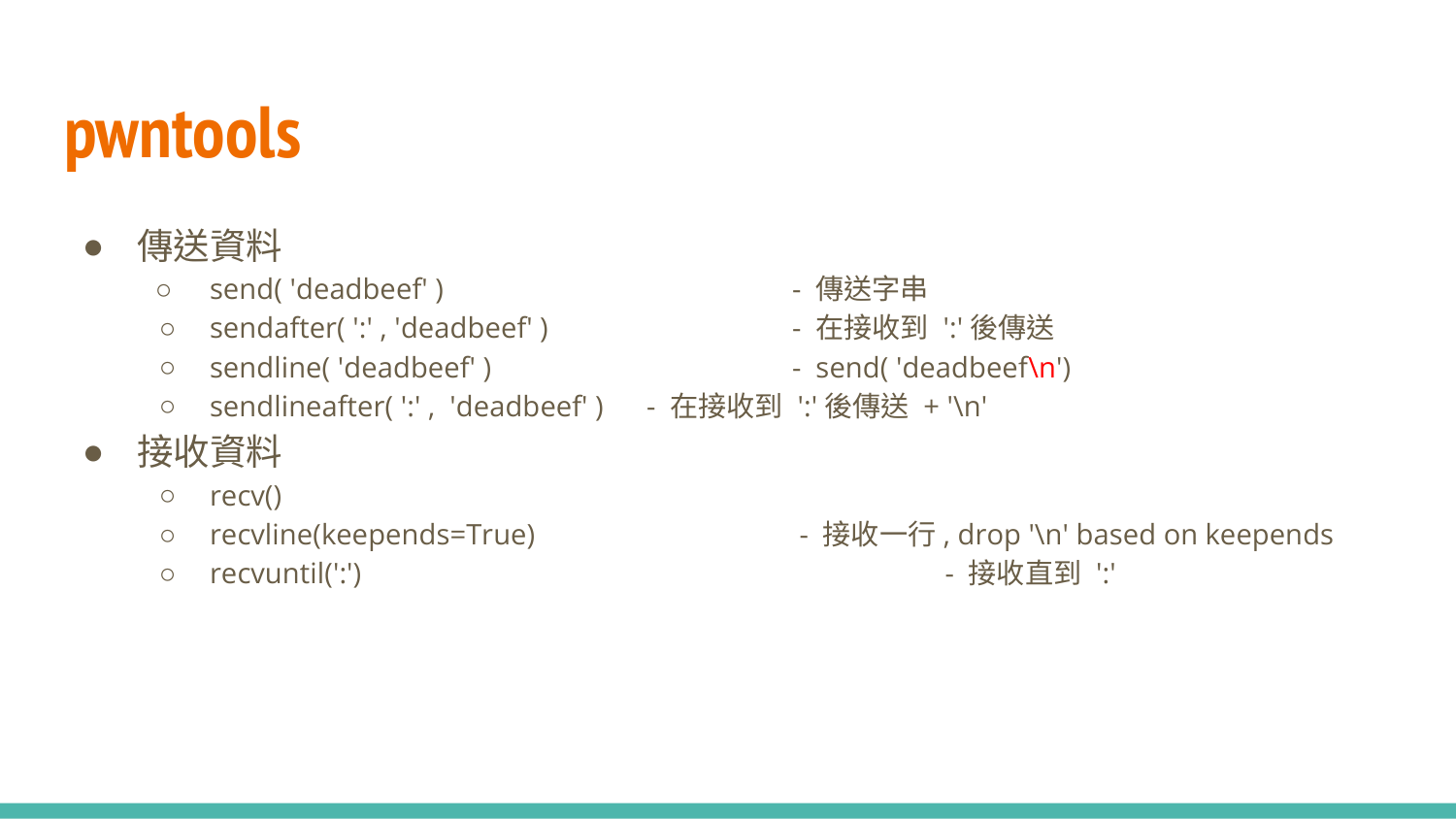

# pwntools
傳送資料
send( 'deadbeef' ) 			- 傳送字串
sendafter( ':' , 'deadbeef' ) 		- 在接收到 ':'後傳送
sendline( 'deadbeef' ) 			-  send( 'deadbeef\n')
sendlineafter( ':' ,  'deadbeef' )	- 在接收到 ':'後傳送 + '\n'
接收資料
recv()
recvline(keepends=True)		 - 接收一行, drop '\n' based on keepends
recvuntil(':') 				 - 接收直到 ':'